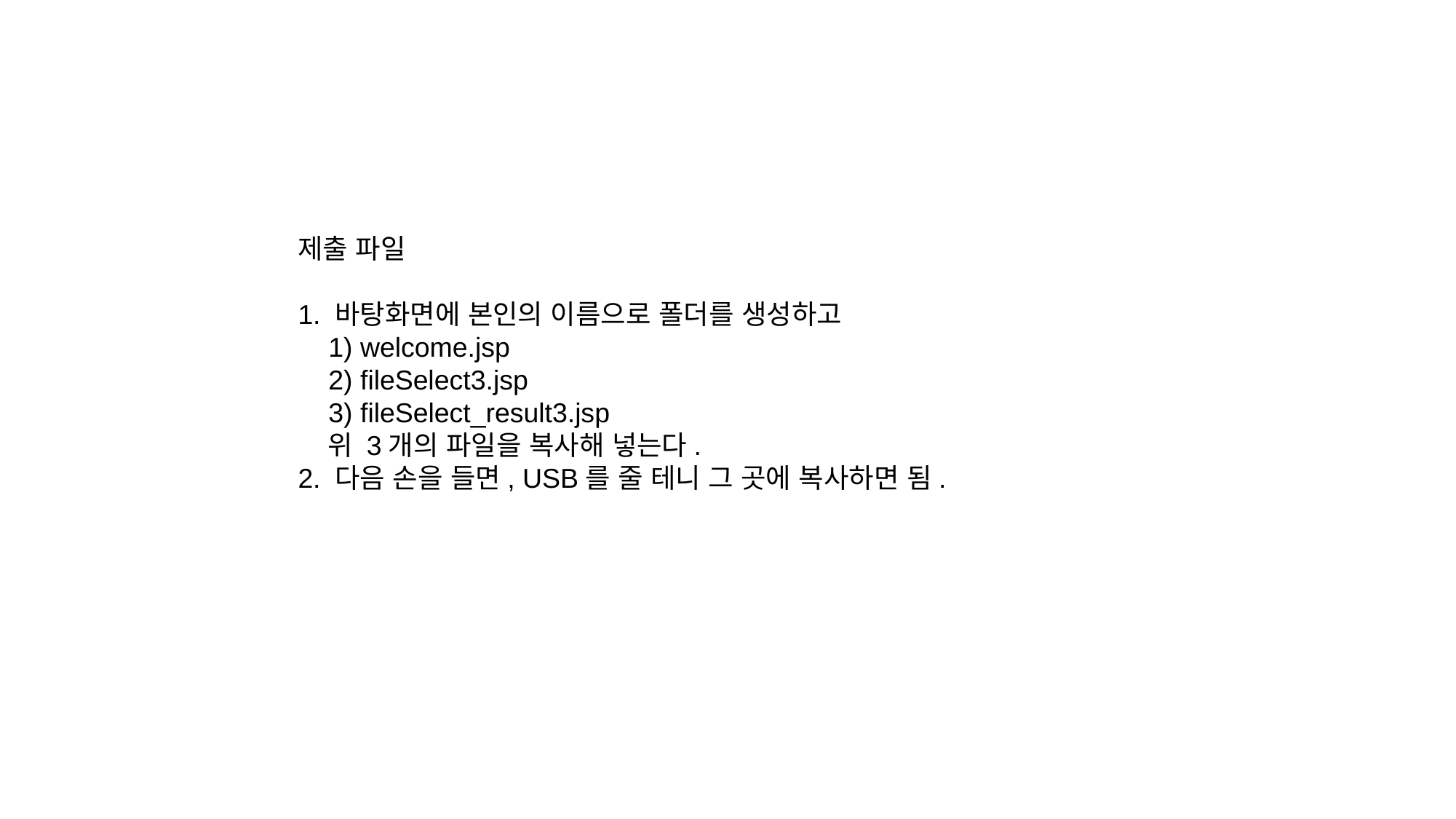

제출 파일

1. 바탕화면에 본인의 이름으로 폴더를 생성하고
    1) welcome.jsp
    2) fileSelect3.jsp
    3) fileSelect_result3.jsp
   위 3개의 파일을 복사해 넣는다.
2. 다음 손을 들면, USB를 줄 테니 그 곳에 복사하면 됨.